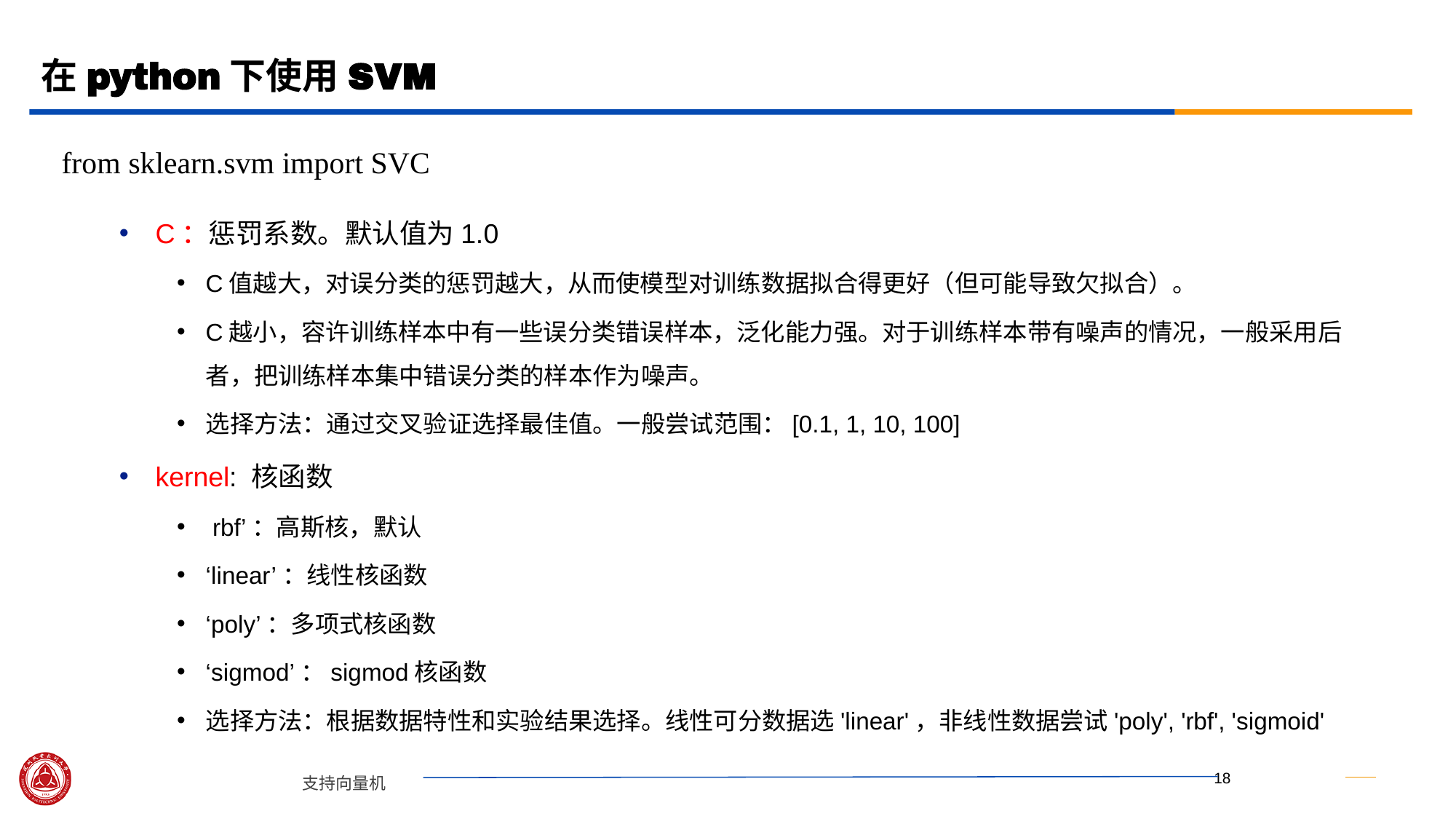

# 在python下使用SVM
from sklearn.svm import SVC
C：惩罚系数。默认值为1.0
C值越大，对误分类的惩罚越大，从而使模型对训练数据拟合得更好（但可能导致欠拟合）。
C越小，容许训练样本中有一些误分类错误样本，泛化能力强。对于训练样本带有噪声的情况，一般采用后者，把训练样本集中错误分类的样本作为噪声。
选择方法：通过交叉验证选择最佳值。一般尝试范围：[0.1, 1, 10, 100]
kernel: 核函数
 rbf’：高斯核，默认
‘linear’：线性核函数
‘poly’：多项式核函数
‘sigmod’：sigmod核函数
选择方法：根据数据特性和实验结果选择。线性可分数据选'linear'，非线性数据尝试'poly', 'rbf', 'sigmoid'